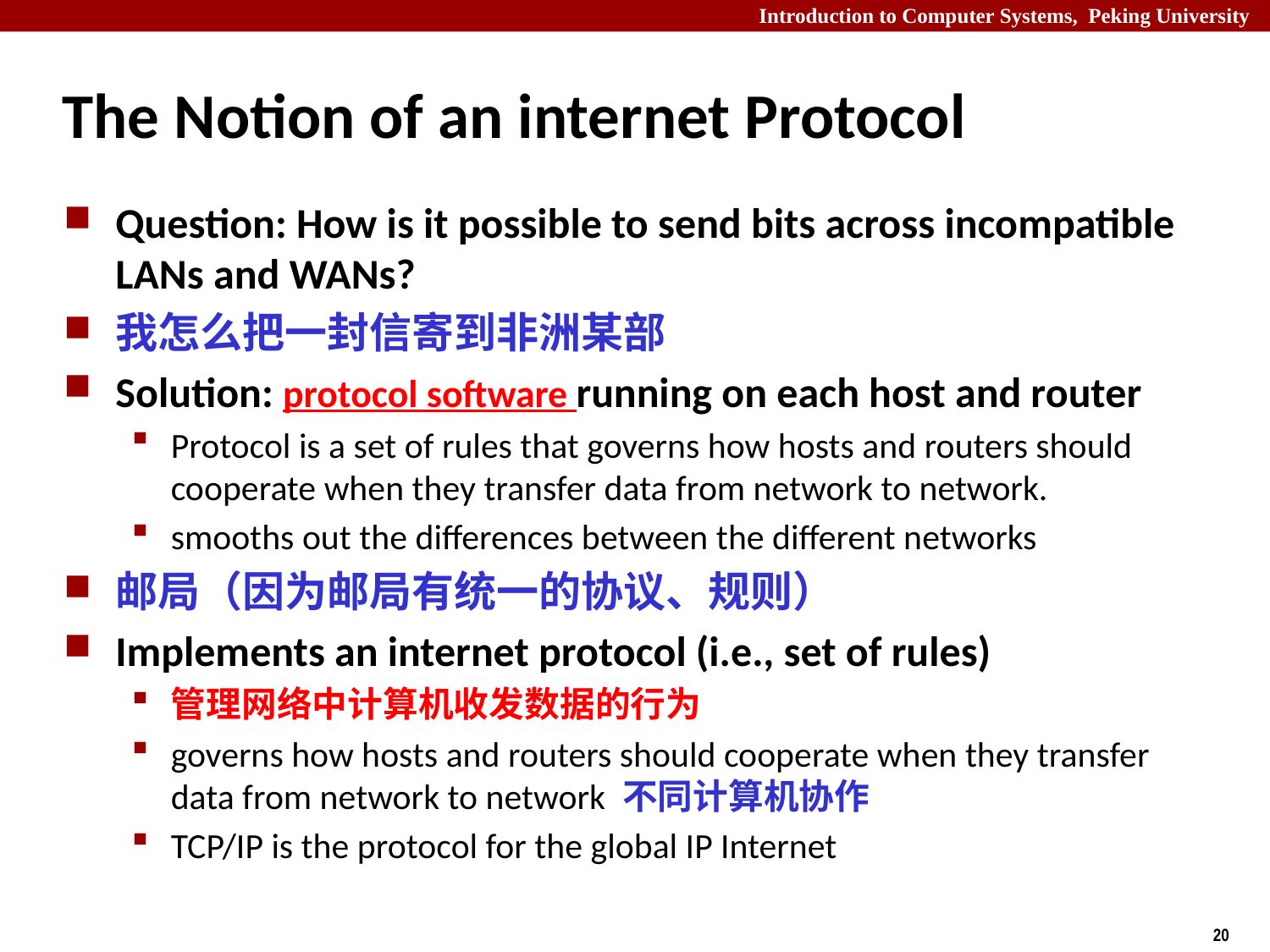

# The Notion of an internet Protocol
Question: How is it possible to send bits across incompatible LANs and WANs?
我怎么把一封信寄到非洲某部
Solution: protocol software running on each host and router
Protocol is a set of rules that governs how hosts and routers should cooperate when they transfer data from network to network.
smooths out the differences between the different networks
邮局（因为邮局有统一的协议、规则）
Implements an internet protocol (i.e., set of rules)
管理网络中计算机收发数据的行为
governs how hosts and routers should cooperate when they transfer data from network to network 不同计算机协作
TCP/IP is the protocol for the global IP Internet